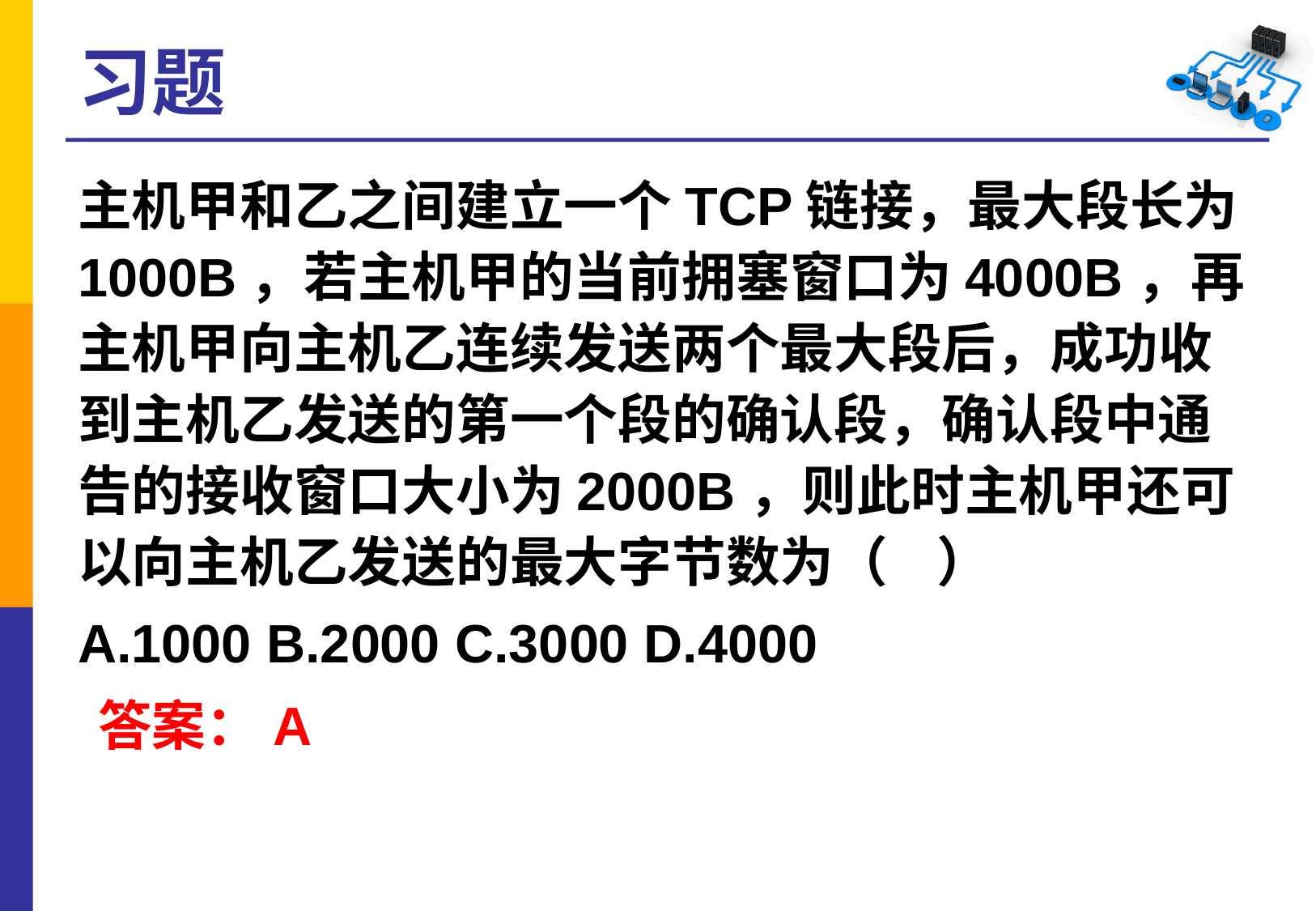

# 习题
主机甲和乙之间建立一个TCP链接，最大段长为1000B，若主机甲的当前拥塞窗口为4000B，再主机甲向主机乙连续发送两个最大段后，成功收到主机乙发送的第一个段的确认段，确认段中通告的接收窗口大小为2000B，则此时主机甲还可以向主机乙发送的最大字节数为（    ）
A.1000 B.2000 C.3000 D.4000
答案：A